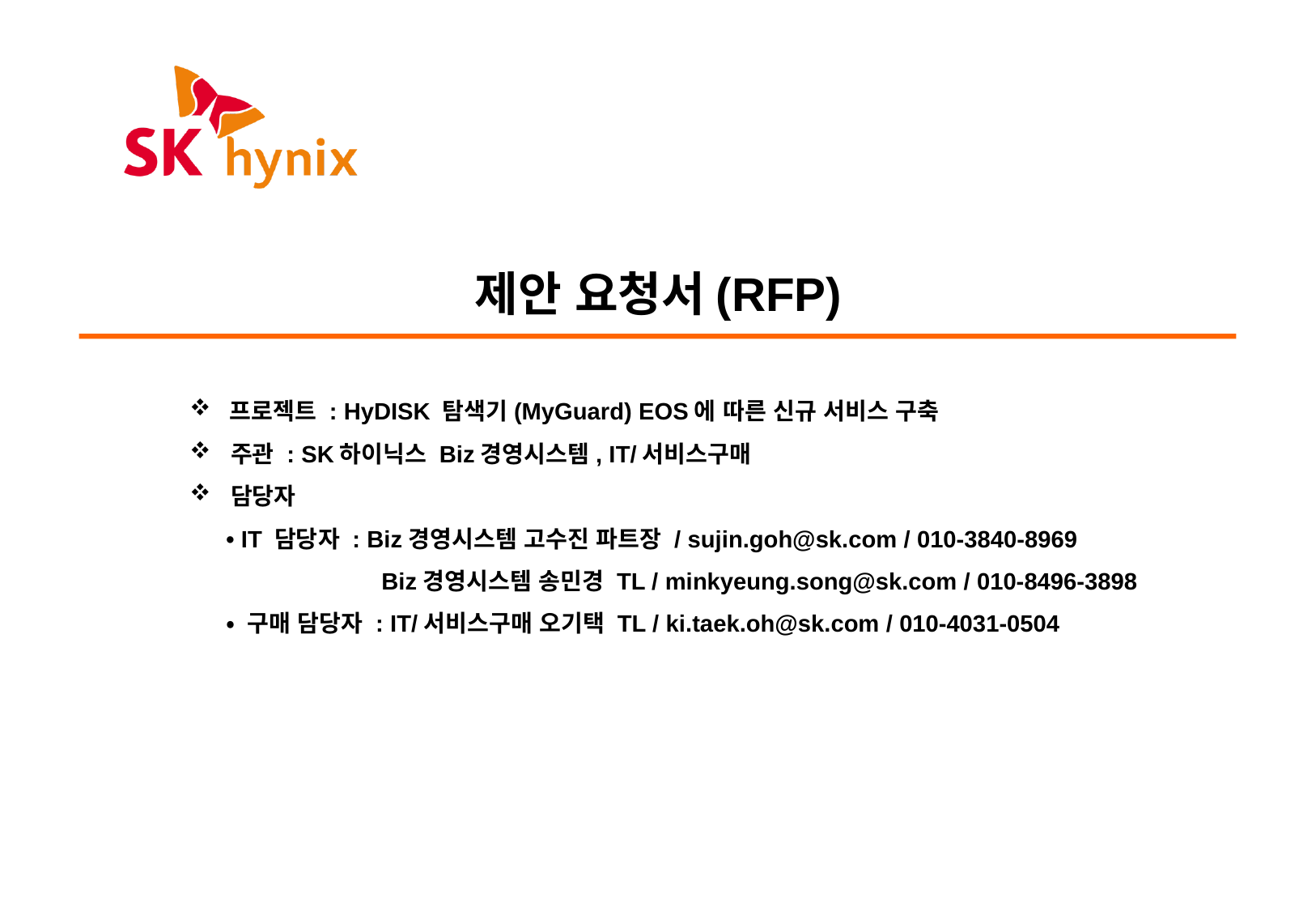

# 제안 요청서(RFP)

 프로젝트 : HyDISK 탐색기(MyGuard) EOS에 따른 신규 서비스 구축
 주관 : SK하이닉스 Biz경영시스템, IT/서비스구매
 담당자
• IT 담당자 : Biz경영시스템 고수진 파트장 / sujin.goh@sk.com / 010-3840-8969
 	       Biz경영시스템 송민경 TL / minkyeung.song@sk.com / 010-8496-3898
• 구매 담당자 : IT/서비스구매 오기택 TL / ki.taek.oh@sk.com / 010-4031-0504